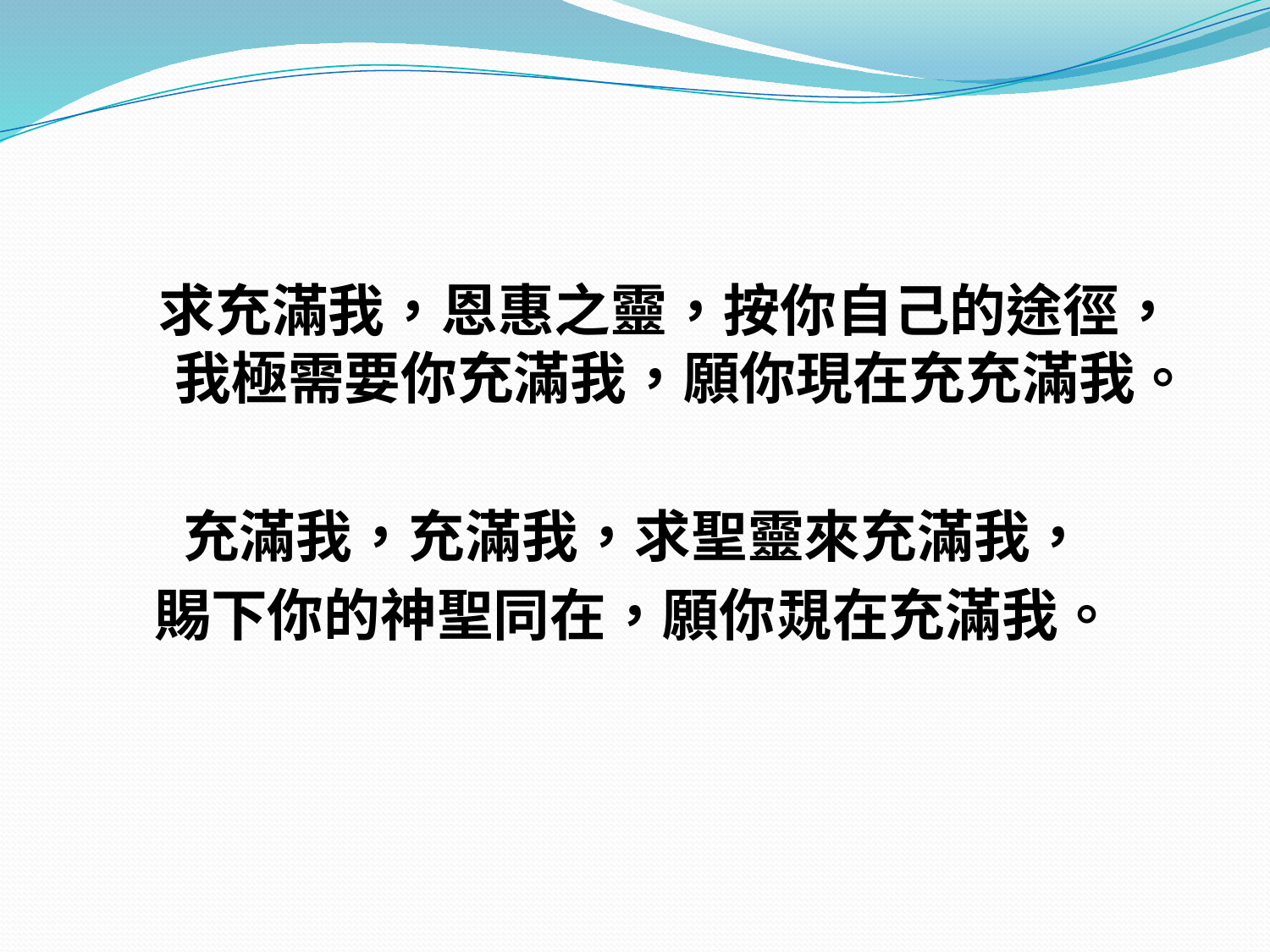

#
    求充滿我，恩惠之靈，按你自己的途徑，
  我極需要你充滿我，願你現在充充滿我。

充滿我，充滿我，求聖靈來充滿我，
賜下你的神聖同在，願你覝在充滿我。